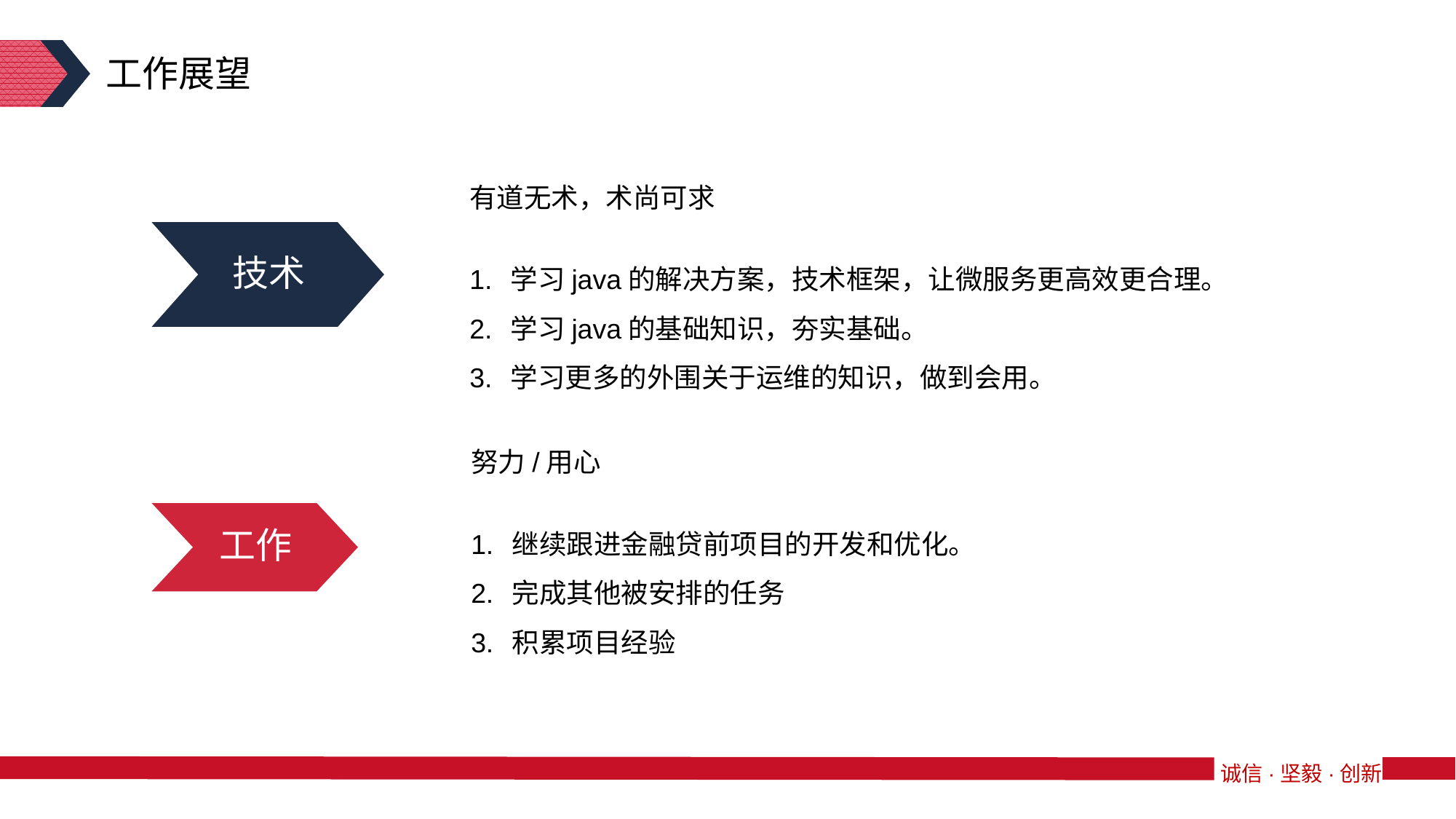

工作展望
有道无术，术尚可求

学习java的解决方案，技术框架，让微服务更高效更合理。
学习java的基础知识，夯实基础。
学习更多的外围关于运维的知识，做到会用。
技术
努力/用心

继续跟进金融贷前项目的开发和优化。
完成其他被安排的任务
积累项目经验
工作
诚信·坚毅·创新